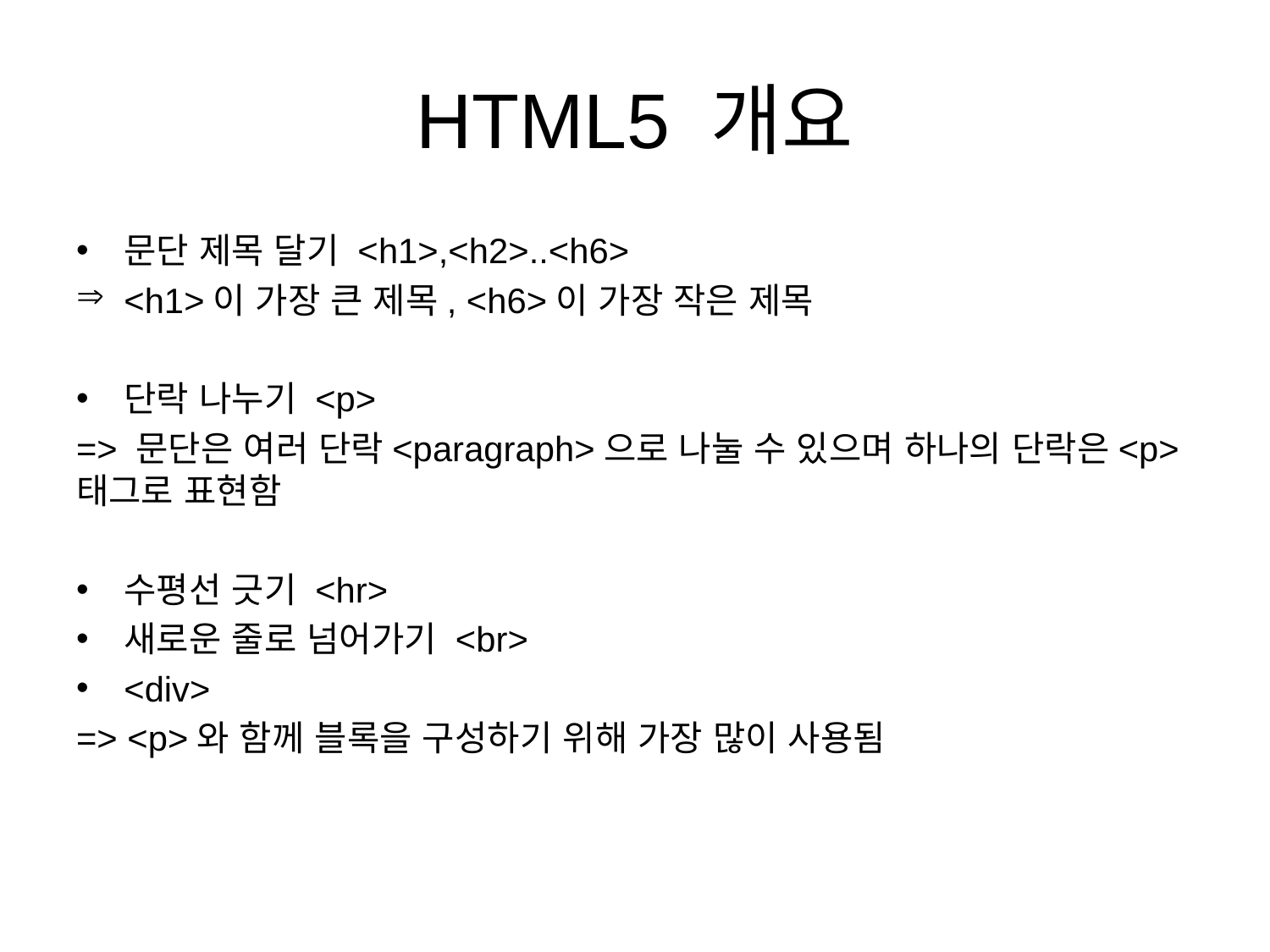

# HTML5 개요
문단 제목 달기 <h1>,<h2>..<h6>
<h1>이 가장 큰 제목, <h6>이 가장 작은 제목

단락 나누기 <p>
=> 문단은 여러 단락<paragraph>으로 나눌 수 있으며 하나의 단락은<p>태그로 표현함

수평선 긋기 <hr>
새로운 줄로 넘어가기 <br>
<div>
=> <p>와 함께 블록을 구성하기 위해 가장 많이 사용됨